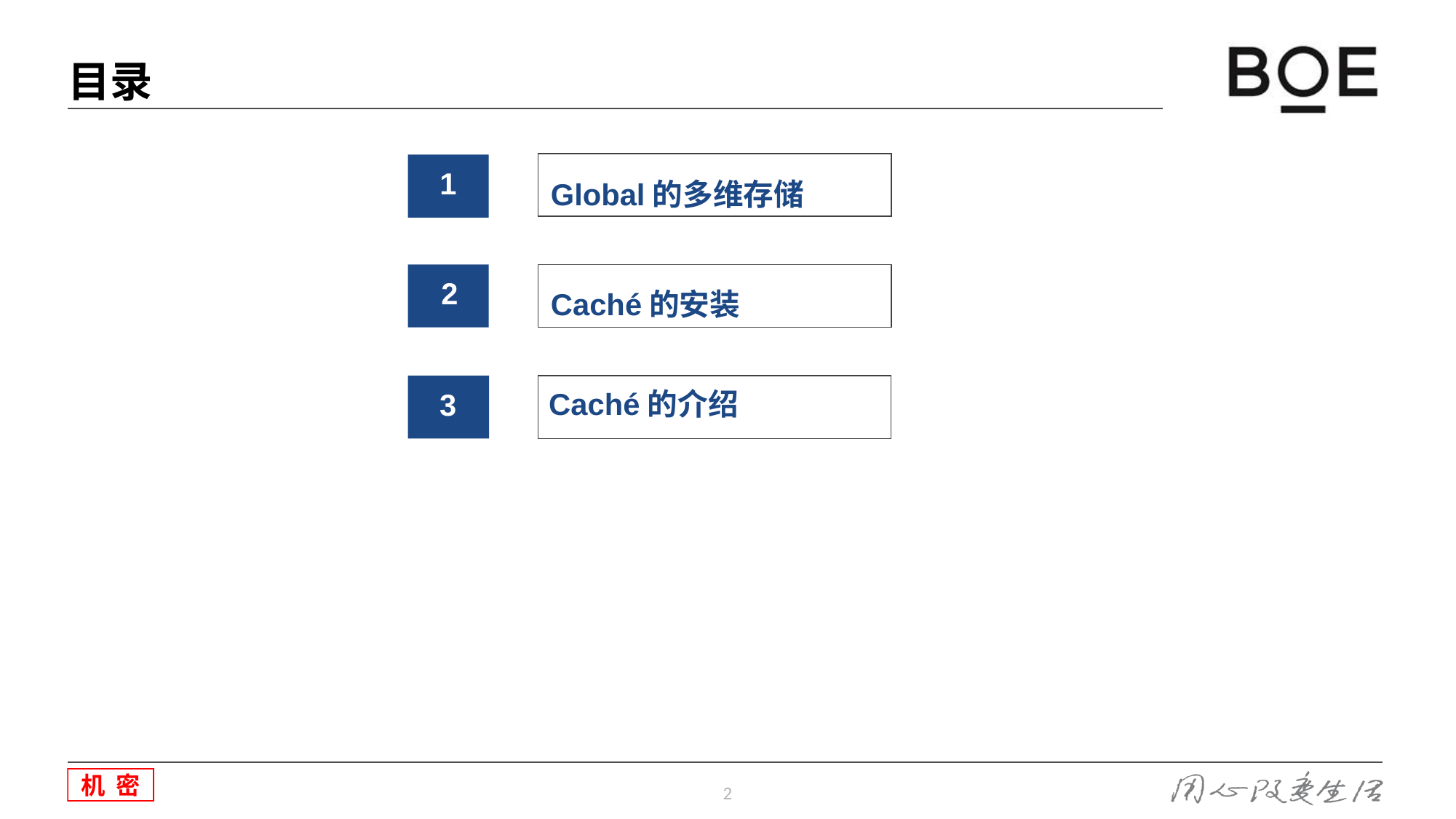

目录

1

2

3

 Global的多维存储

 Caché的安装
Caché的介绍
2